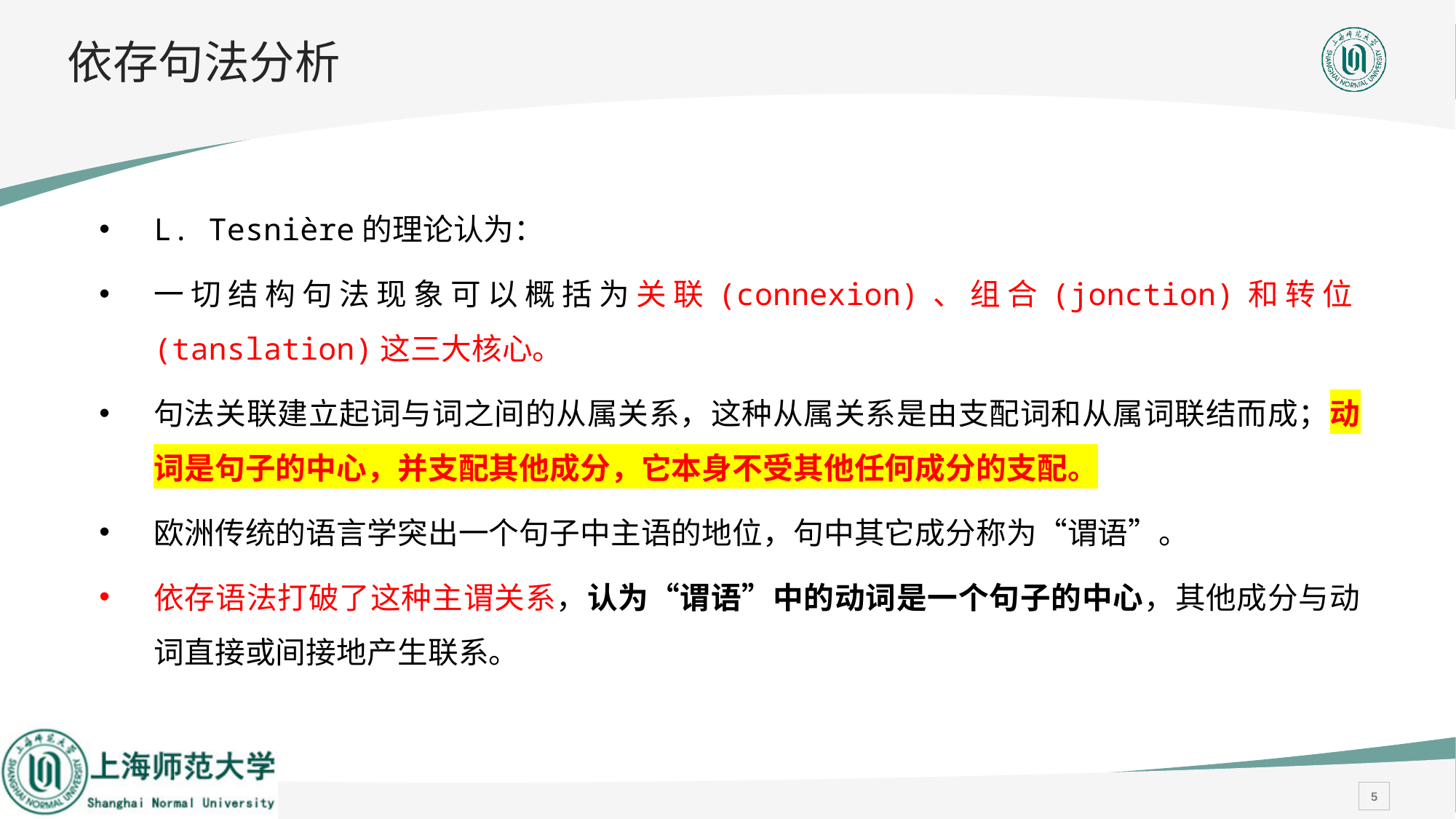

# 依存句法分析

L. Tesnière的理论认为：
一切结构句法现象可以概括为关联(connexion)、组合(jonction)和转位(tanslation)这三大核心。
句法关联建立起词与词之间的从属关系，这种从属关系是由支配词和从属词联结而成；动词是句子的中心，并支配其他成分，它本身不受其他任何成分的支配。
欧洲传统的语言学突出一个句子中主语的地位，句中其它成分称为“谓语”。
依存语法打破了这种主谓关系，认为“谓语”中的动词是一个句子的中心，其他成分与动词直接或间接地产生联系。